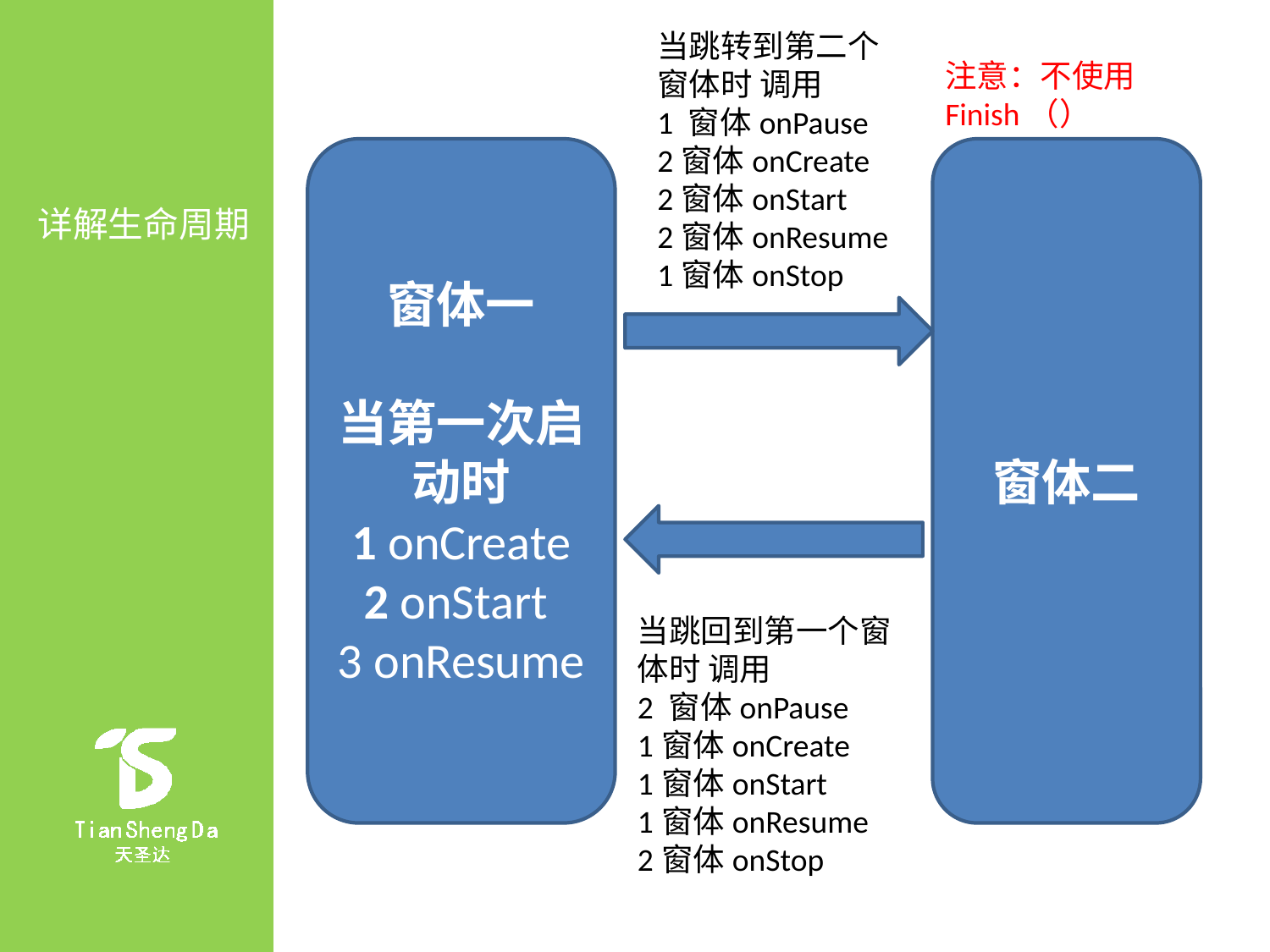

当跳转到第二个窗体时 调用
1 窗体onPause
2窗体onCreate
2窗体onStart
2窗体onResume
1窗体onStop
注意：不使用Finish（）
窗体一

当第一次启动时
1 onCreate
2 onStart
3 onResume
窗体二
# 详解生命周期

当跳回到第一个窗体时 调用
2 窗体onPause
1窗体onCreate
1窗体onStart
1窗体onResume
2窗体onStop